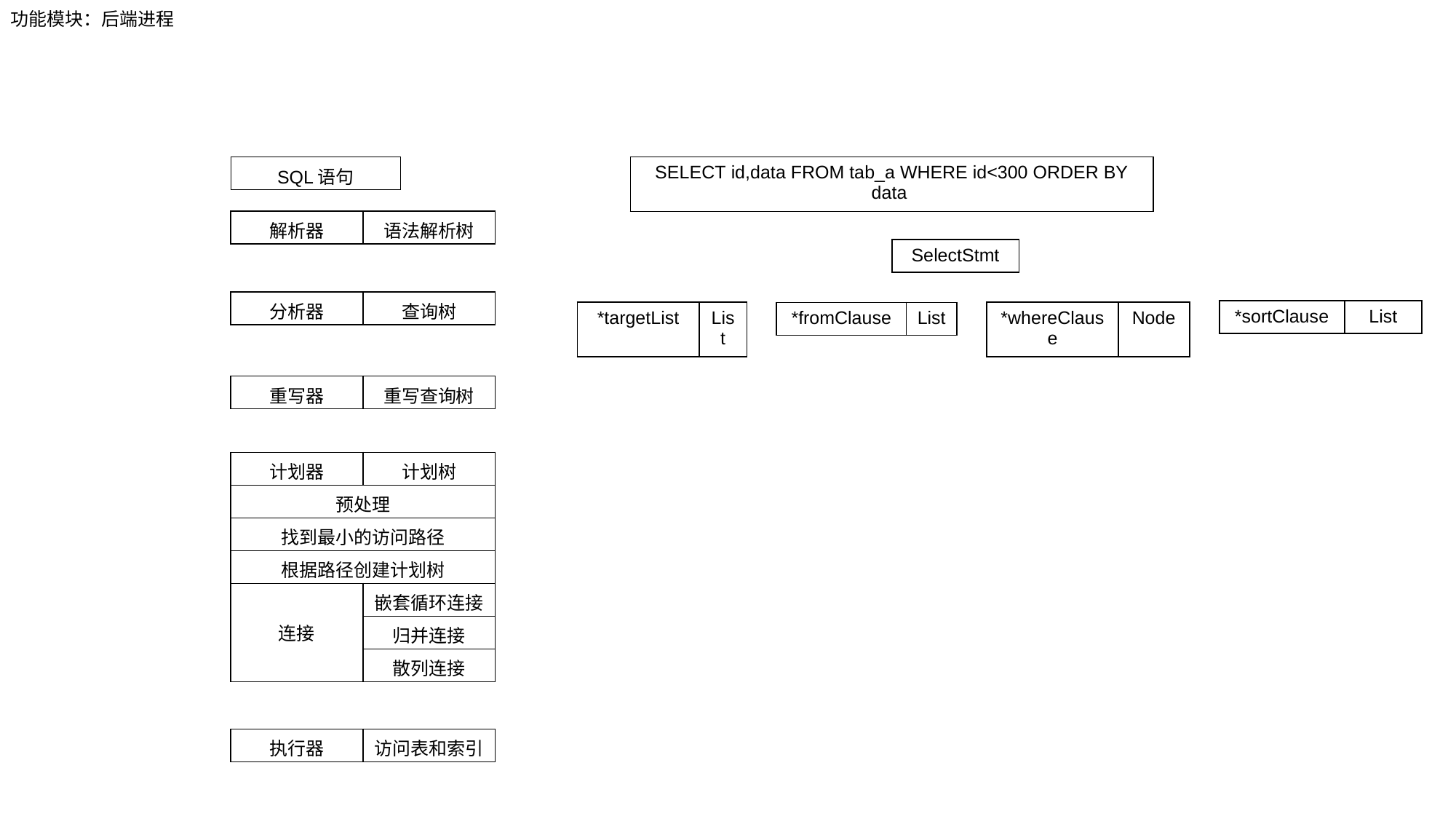

功能模块：后端进程
| SQL语句 |
| --- |
| SELECT id,data FROM tab\_a WHERE id<300 ORDER BY data |
| --- |
| 解析器 | 语法解析树 |
| --- | --- |
| SelectStmt |
| --- |
| 分析器 | 查询树 |
| --- | --- |
| \*sortClause | List |
| --- | --- |
| \*targetList | List |
| --- | --- |
| \*whereClause | Node |
| --- | --- |
| \*fromClause | List |
| --- | --- |
| 重写器 | 重写查询树 |
| --- | --- |
| 计划器 | 计划树 |
| --- | --- |
| 预处理 |  |
| 找到最小的访问路径 |  |
| 根据路径创建计划树 |  |
| 连接 | 嵌套循环连接 |
|  | 归并连接 |
|  | 散列连接 |
| 执行器 | 访问表和索引 |
| --- | --- |